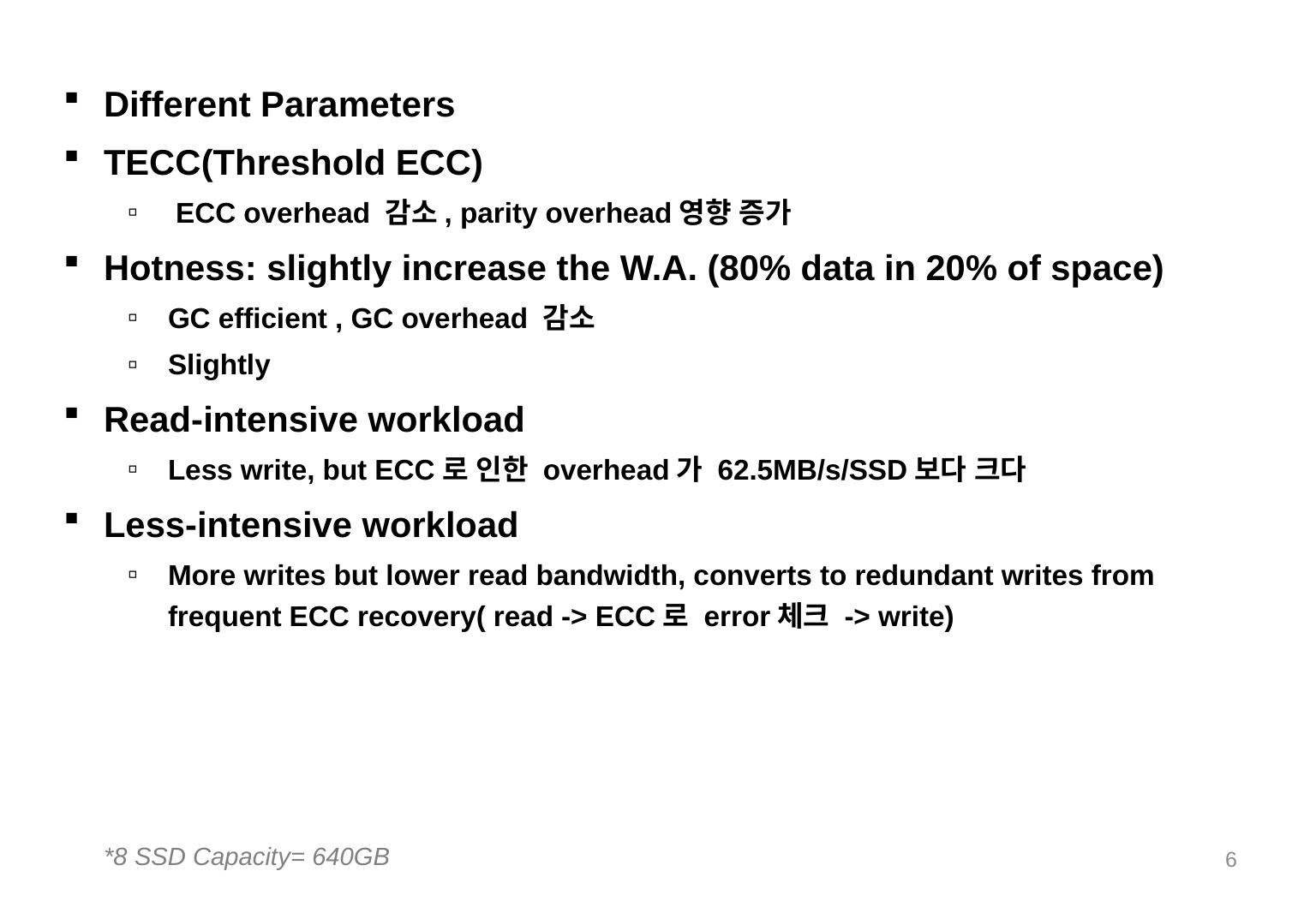

Different Parameters
TECC(Threshold ECC)
 ECC overhead 감소, parity overhead영향 증가
Hotness: slightly increase the W.A. (80% data in 20% of space)
GC efficient , GC overhead 감소
Slightly
Read-intensive workload
Less write, but ECC로 인한 overhead가 62.5MB/s/SSD보다 크다
Less-intensive workload
More writes but lower read bandwidth, converts to redundant writes from frequent ECC recovery( read -> ECC로 error체크 -> write)

*8 SSD Capacity= 640GB
6